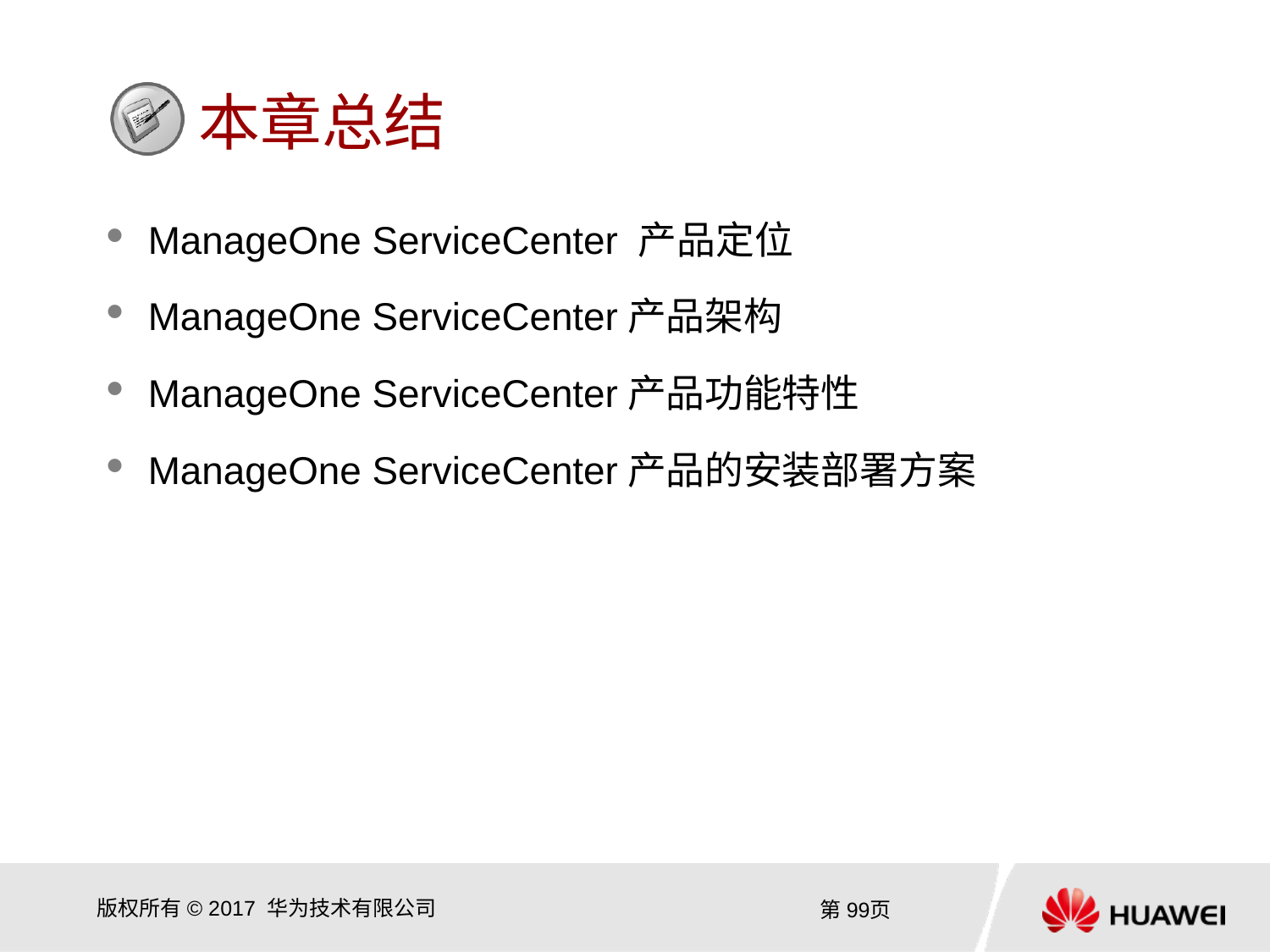

ManageOne ServiceCenter 产品定位
ManageOne ServiceCenter产品架构
ManageOne ServiceCenter产品功能特性
ManageOne ServiceCenter产品的安装部署方案